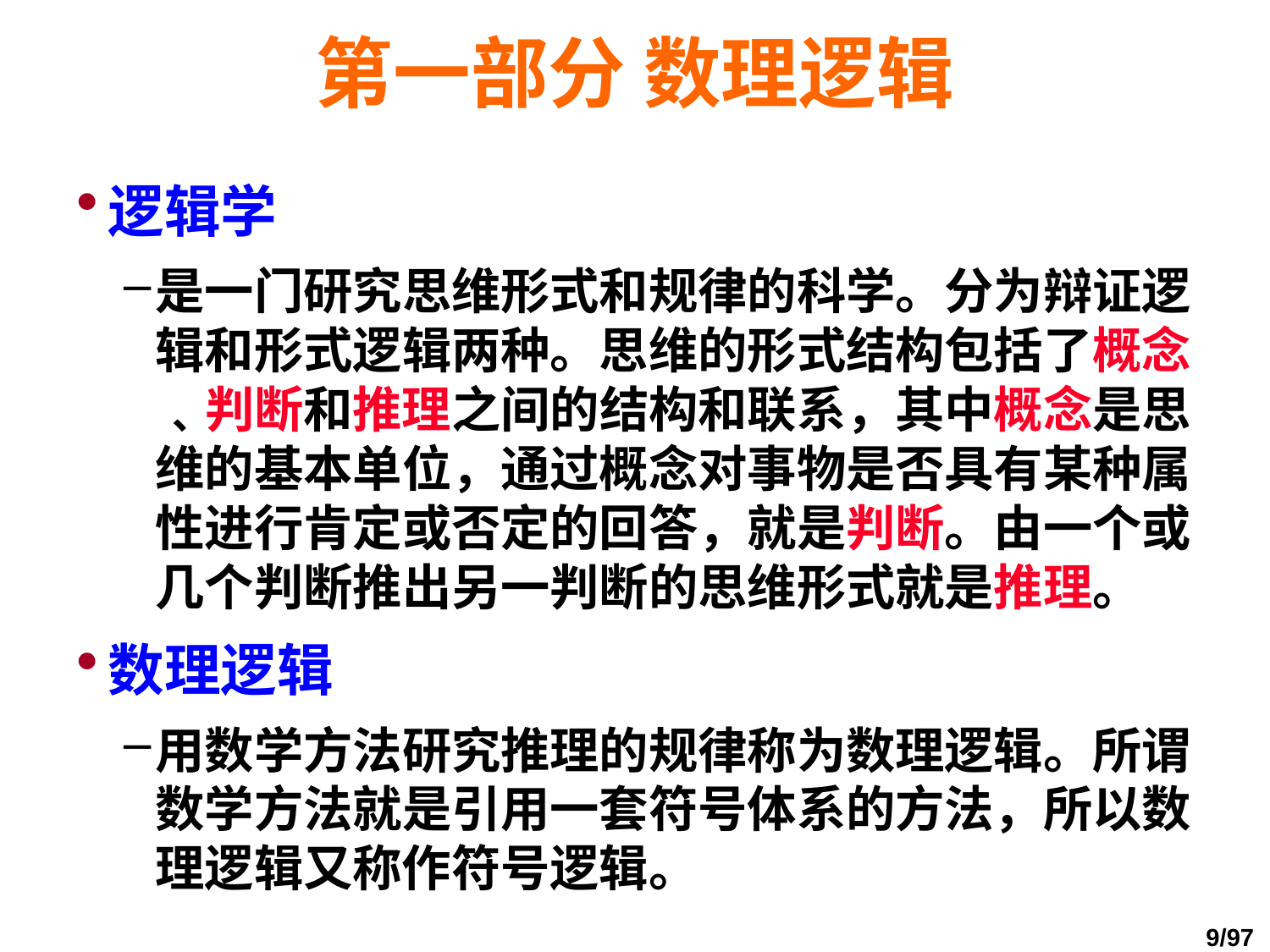

# 第一部分 数理逻辑

逻辑学
是一门研究思维形式和规律的科学。分为辩证逻辑和形式逻辑两种。思维的形式结构包括了概念﹑判断和推理之间的结构和联系，其中概念是思维的基本单位，通过概念对事物是否具有某种属性进行肯定或否定的回答，就是判断。由一个或几个判断推出另一判断的思维形式就是推理。
数理逻辑
用数学方法研究推理的规律称为数理逻辑。所谓数学方法就是引用一套符号体系的方法，所以数理逻辑又称作符号逻辑。